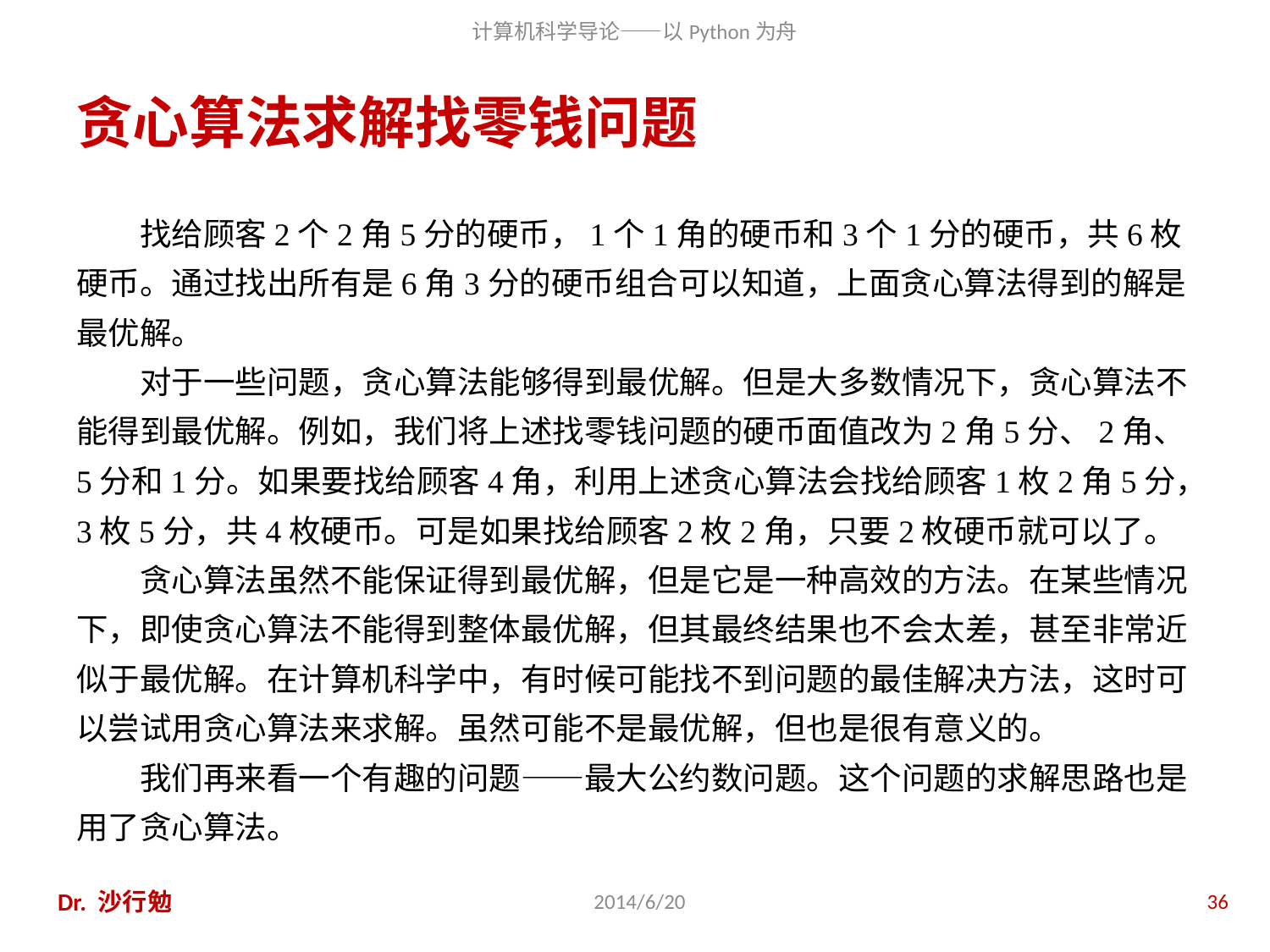

# 贪心算法求解找零钱问题
找给顾客2个2角5分的硬币，1个1角的硬币和3个1分的硬币，共6枚硬币。通过找出所有是6角3分的硬币组合可以知道，上面贪心算法得到的解是最优解。
对于一些问题，贪心算法能够得到最优解。但是大多数情况下，贪心算法不能得到最优解。例如，我们将上述找零钱问题的硬币面值改为2角5分、2角、5分和1分。如果要找给顾客4角，利用上述贪心算法会找给顾客1枚2角5分，3枚5分，共4枚硬币。可是如果找给顾客2枚2角，只要2枚硬币就可以了。
贪心算法虽然不能保证得到最优解，但是它是一种高效的方法。在某些情况下，即使贪心算法不能得到整体最优解，但其最终结果也不会太差，甚至非常近似于最优解。在计算机科学中，有时候可能找不到问题的最佳解决方法，这时可以尝试用贪心算法来求解。虽然可能不是最优解，但也是很有意义的。
我们再来看一个有趣的问题——最大公约数问题。这个问题的求解思路也是用了贪心算法。
Dr. 沙行勉
2014/6/20
36